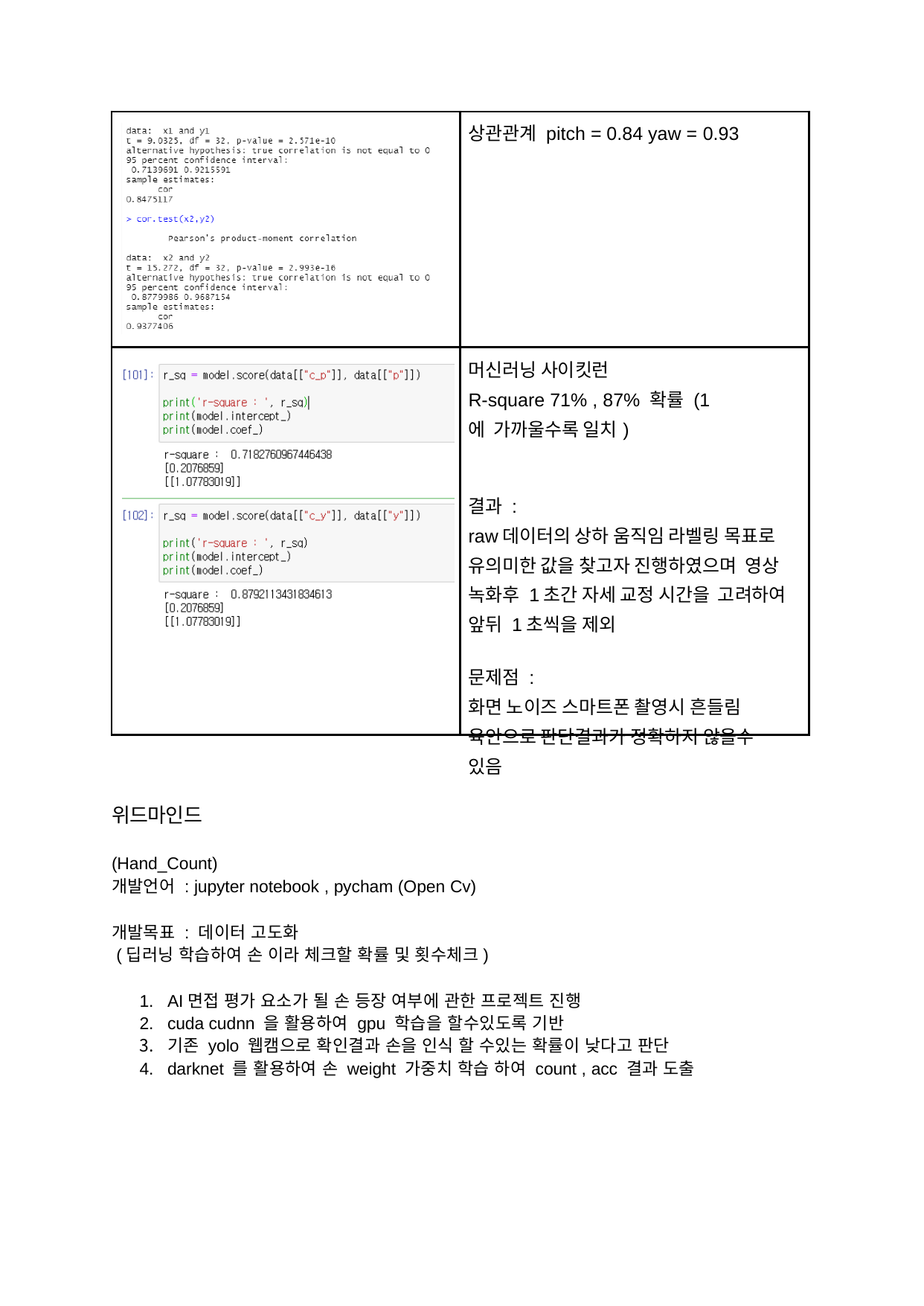

|  | 상관관계 pitch = 0.84 yaw = 0.93 |
| --- | --- |
|  | 머신러닝 사이킷런 R-square 71% , 87% 확률 (1에 가까울수록 일치) 결과 : raw데이터의 상하 움직임 라벨링 목표로 유의미한 값을 찾고자 진행하였으며 영상 녹화후 1초간 자세 교정 시간을 고려하여 앞뒤 1초씩을 제외 문제점 : 화면 노이즈 스마트폰 촬영시 흔들림 육안으로 판단결과가 정확하지 않을수 있음 |

위드마인드

(Hand_Count)
개발언어 : jupyter notebook , pycham (Open Cv)

개발목표 : 데이터 고도화
(딥러닝 학습하여 손 이라 체크할 확률 및 횟수체크)

AI면접 평가 요소가 될 손 등장 여부에 관한 프로젝트 진행
cuda cudnn 을 활용하여 gpu 학습을 할수있도록 기반
기존 yolo 웹캠으로 확인결과 손을 인식 할 수있는 확률이 낮다고 판단
darknet 를 활용하여 손 weight 가중치 학습 하여 count , acc 결과 도출